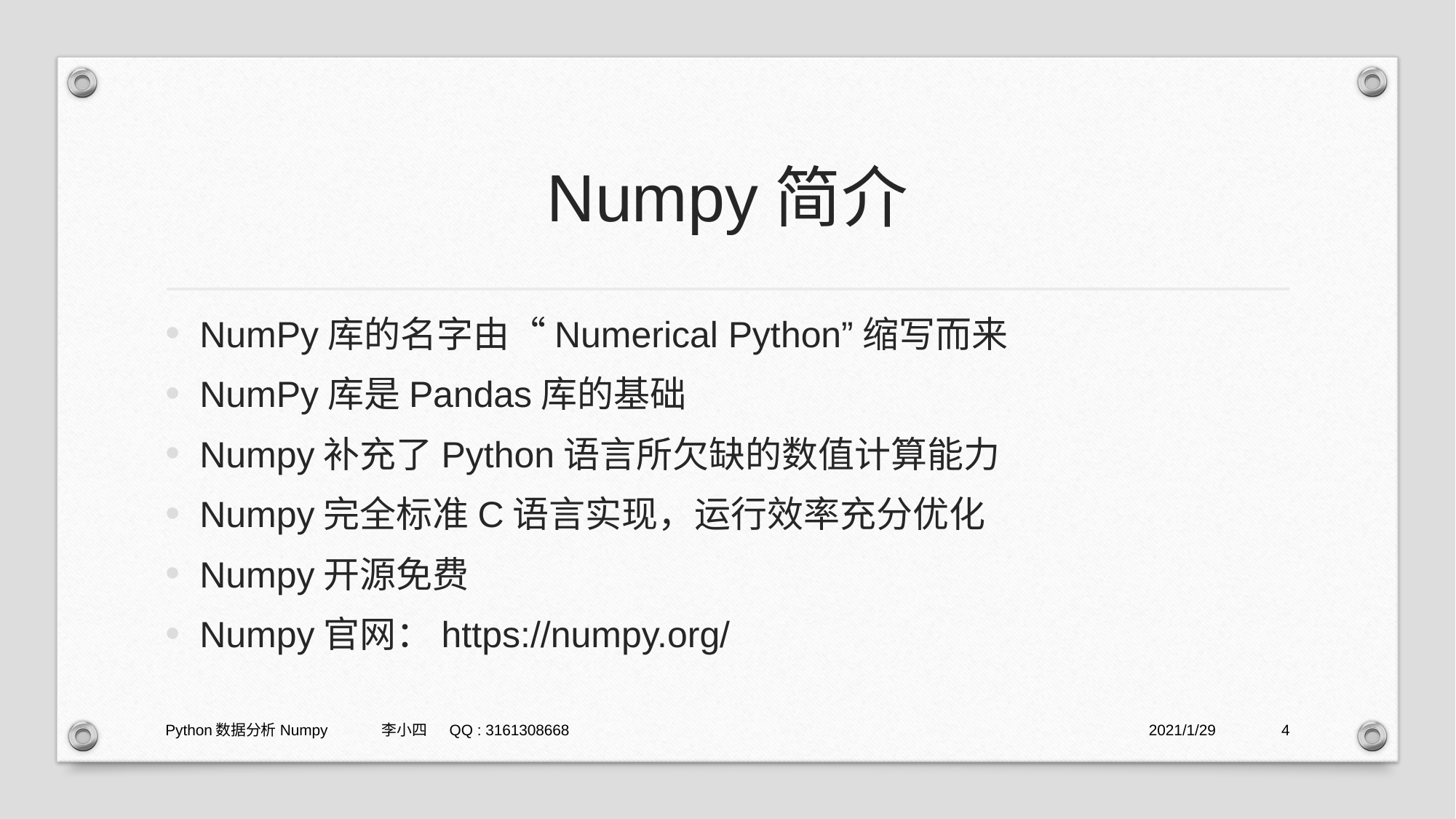

# Numpy简介
NumPy库的名字由“Numerical Python”缩写而来
NumPy库是Pandas库的基础
Numpy补充了Python语言所欠缺的数值计算能力
Numpy完全标准C语言实现，运行效率充分优化
Numpy开源免费
Numpy官网：https://numpy.org/
Python数据分析Numpy            李小四    QQ : 3161308668
2021/1/29
4